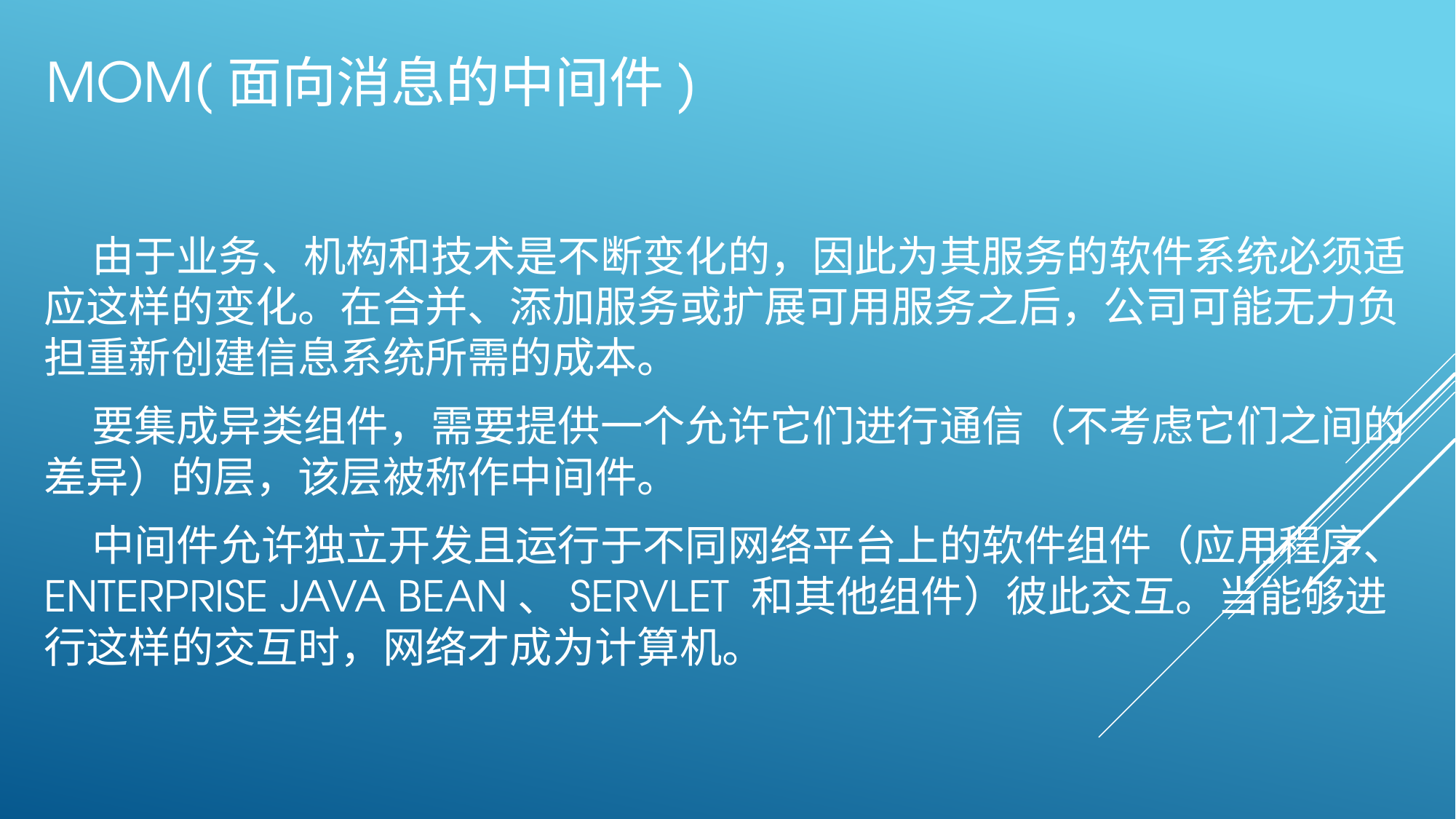

# Mom(面向消息的中间件)
    由于业务、机构和技术是不断变化的，因此为其服务的软件系统必须适应这样的变化。在合并、添加服务或扩展可用服务之后，公司可能无力负担重新创建信息系统所需的成本。
    要集成异类组件，需要提供一个允许它们进行通信（不考虑它们之间的差异）的层，该层被称作中间件。
    中间件允许独立开发且运行于不同网络平台上的软件组件（应用程序、Enterprise Java Bean、Servlet 和其他组件）彼此交互。当能够进行这样的交互时，网络才成为计算机。